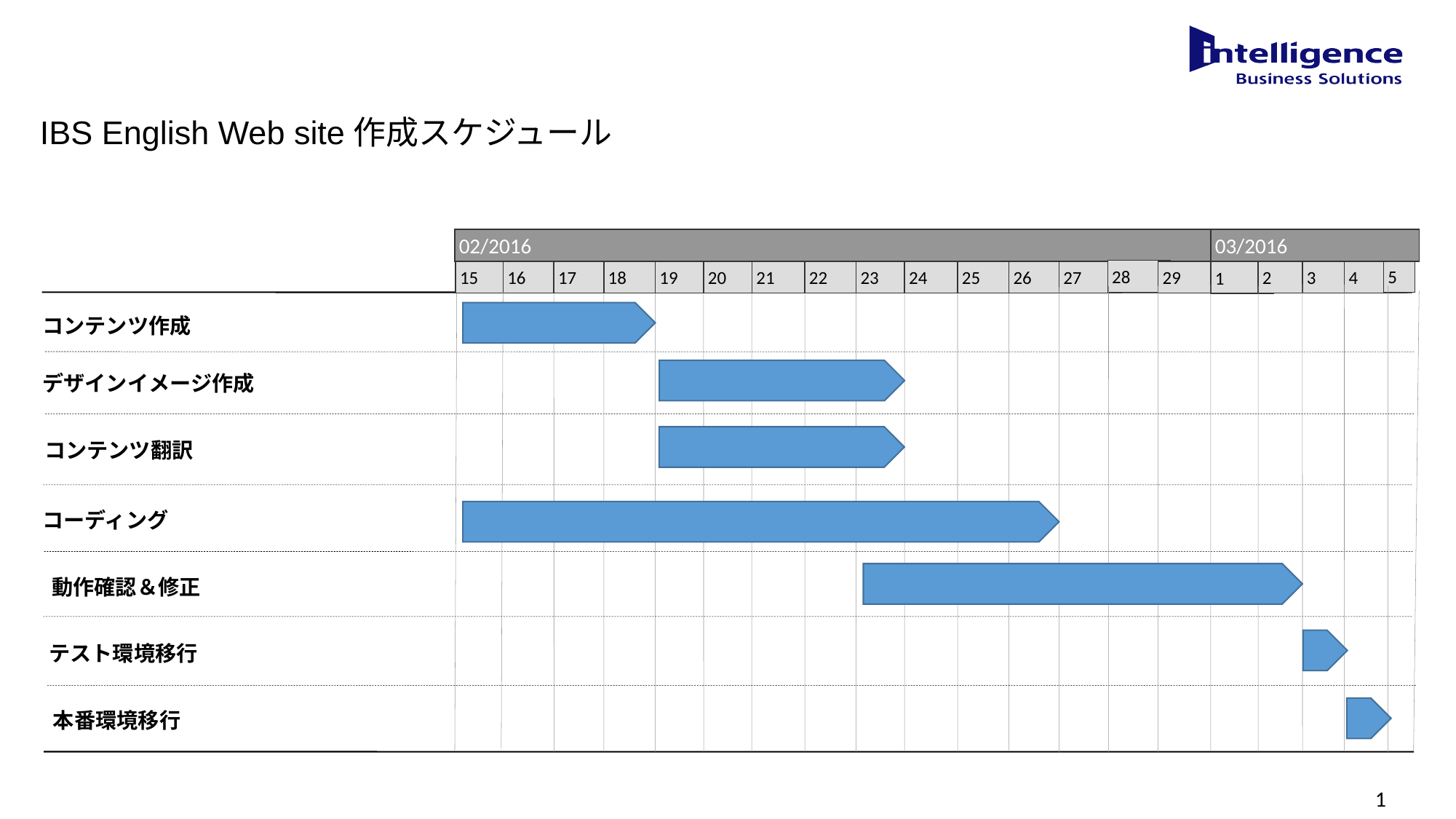

# IBS English Web site作成スケジュール
02/2016
03/2016
28
5
18
19
20
21
22
23
24
25
15
16
17
26
27
29
2
3
4
1

コンテンツ作成

デザインイメージ作成

コンテンツ翻訳

コーディング

動作確認＆修正

テスト環境移行

本番環境移行